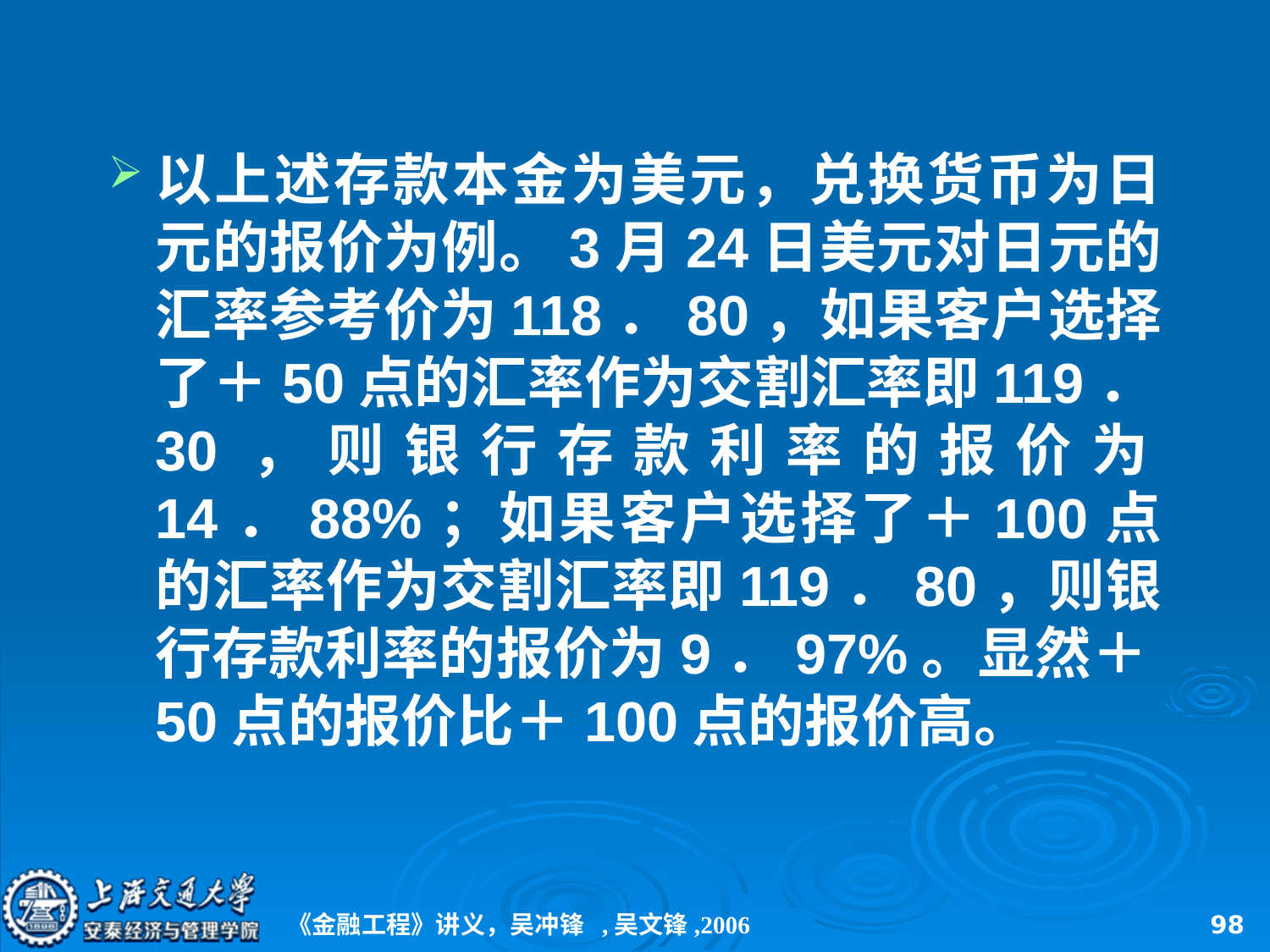

#
以上述存款本金为美元，兑换货币为日元的报价为例。3月24日美元对日元的汇率参考价为118．80，如果客户选择了＋50点的汇率作为交割汇率即119．30，则银行存款利率的报价为14．88%；如果客户选择了＋100点的汇率作为交割汇率即119．80，则银行存款利率的报价为9．97%。显然＋50点的报价比＋100点的报价高。